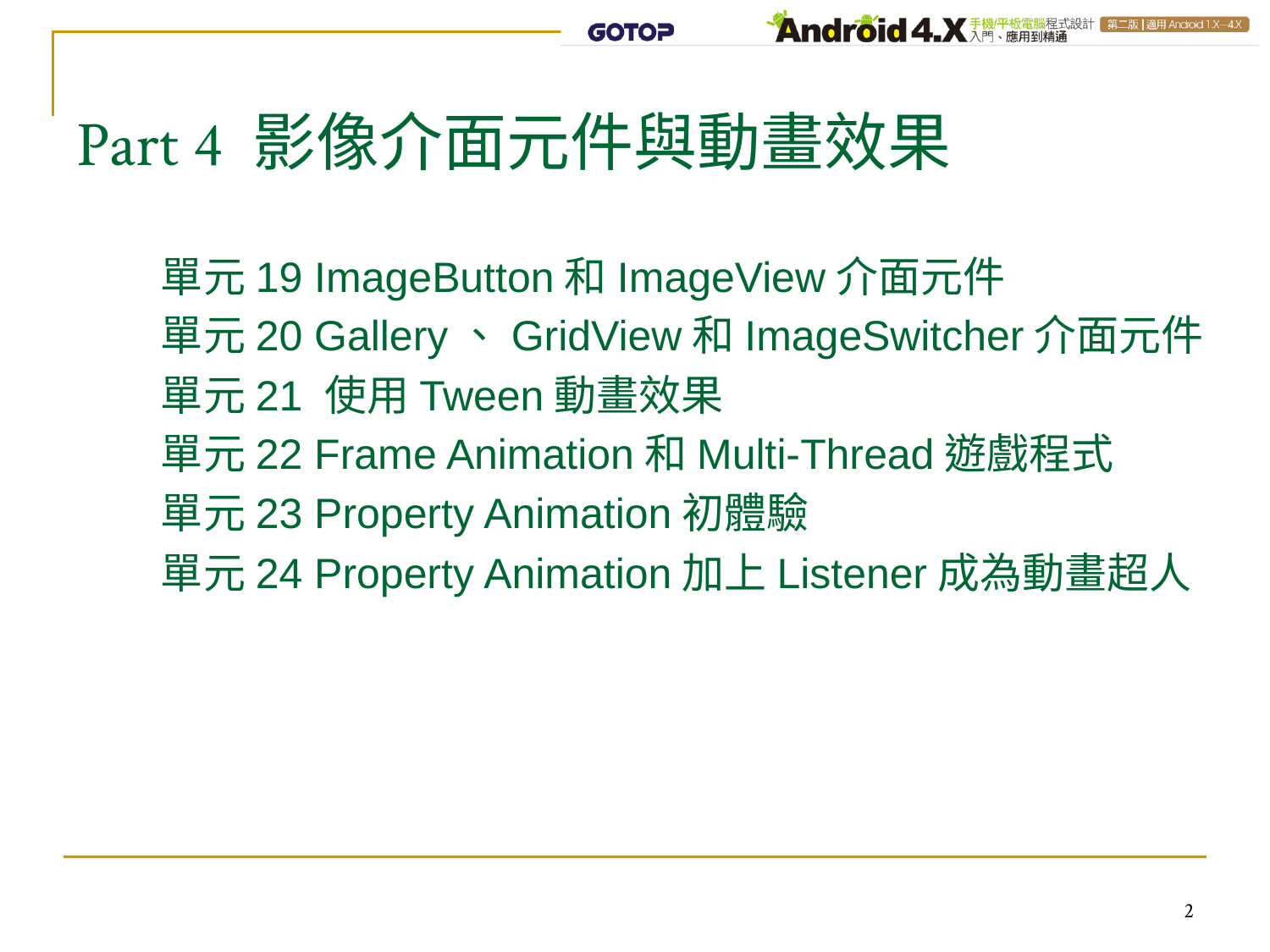

# Part 4 影像介面元件與動畫效果
單元19 ImageButton和ImageView介面元件
單元20 Gallery、GridView和ImageSwitcher介面元件
單元21 使用Tween動畫效果
單元22 Frame Animation和Multi-Thread遊戲程式
單元23 Property Animation初體驗
單元24 Property Animation加上Listener成為動畫超人
2